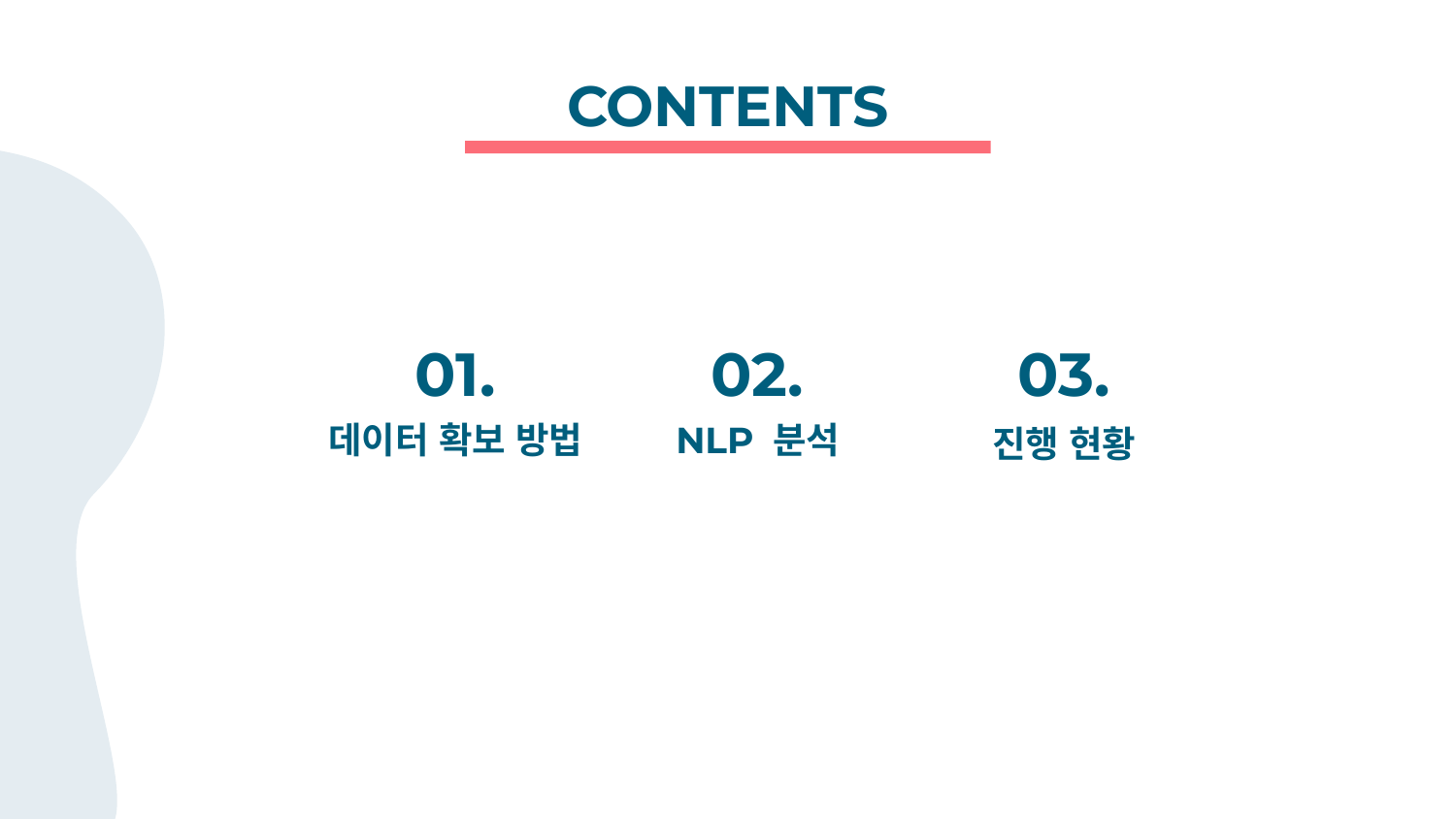

# CONTENTS

01.
02.
03.
데이터 확보 방법
NLP 분석
진행 현황